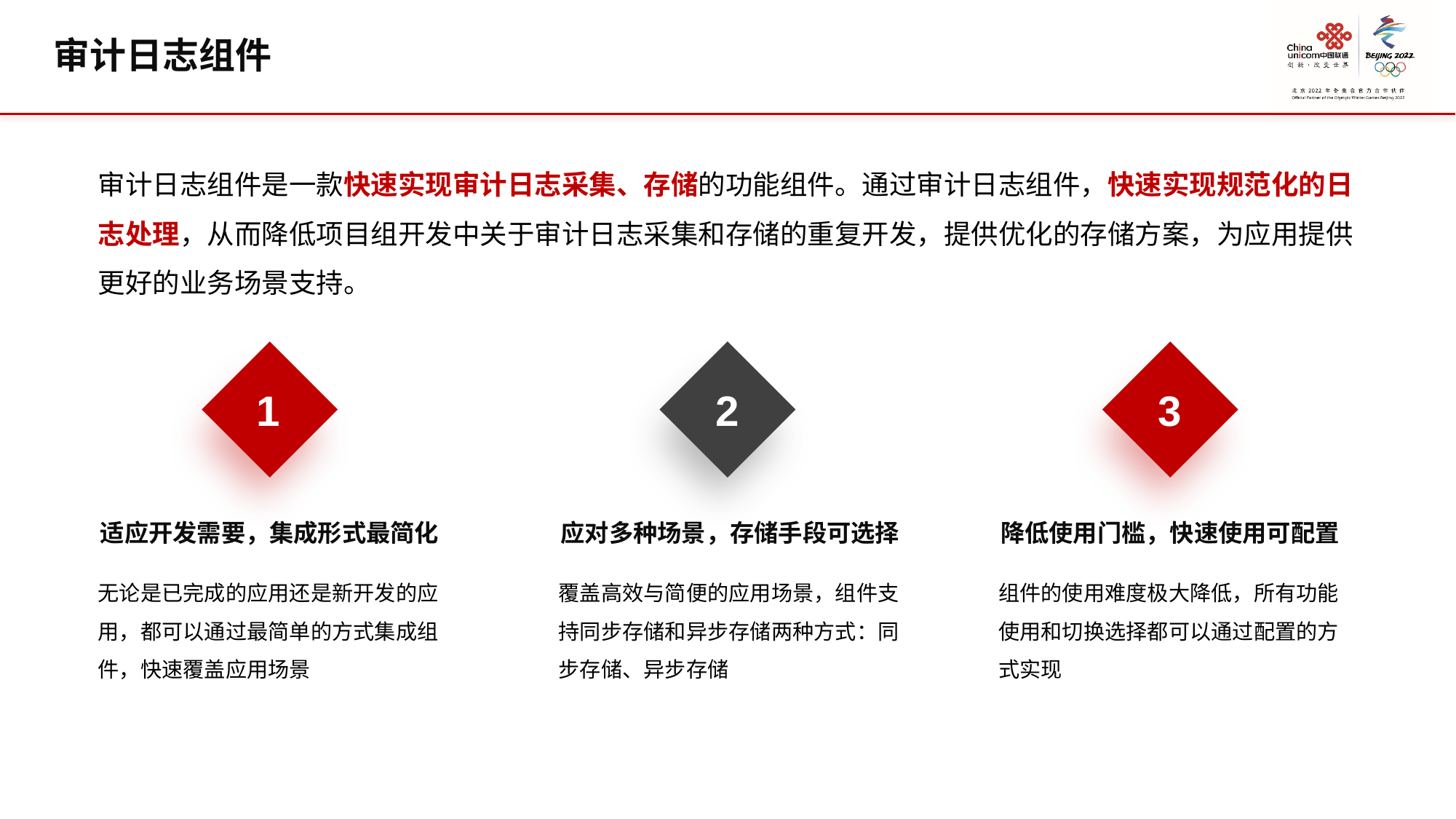

审计日志组件
审计日志组件是一款快速实现审计日志采集、存储的功能组件。通过审计日志组件，快速实现规范化的日志处理，从而降低项目组开发中关于审计日志采集和存储的重复开发，提供优化的存储方案，为应用提供更好的业务场景支持。

1

2

3
适应开发需要，集成形式最简化
应对多种场景，存储手段可选择
降低使用门槛，快速使用可配置
无论是已完成的应用还是新开发的应用，都可以通过最简单的方式集成组件，快速覆盖应用场景
覆盖高效与简便的应用场景，组件支持同步存储和异步存储两种方式：同步存储、异步存储
组件的使用难度极大降低，所有功能使用和切换选择都可以通过配置的方式实现